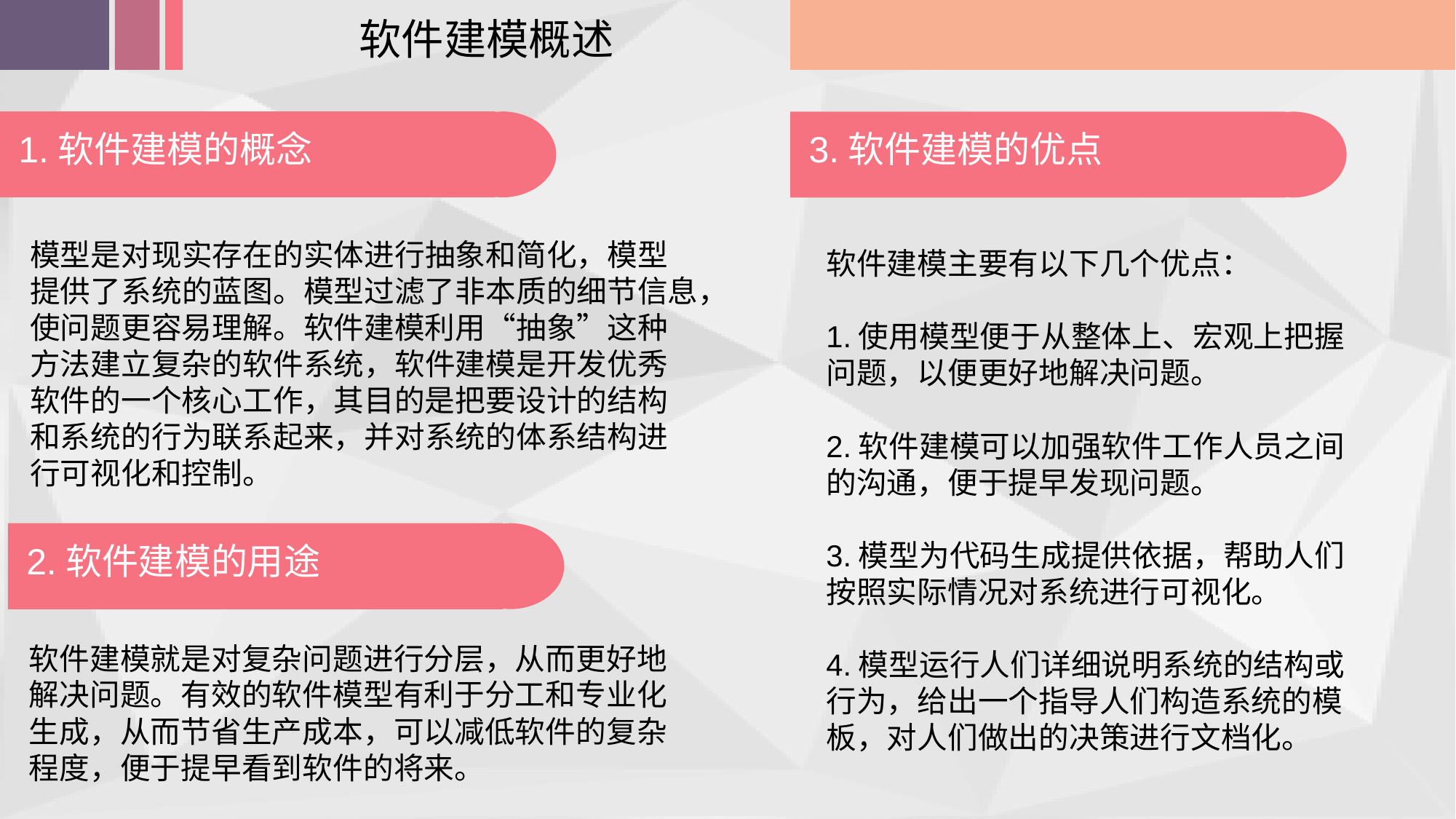

软件建模概述

1.软件建模的概念
3.软件建模的优点
模型是对现实存在的实体进行抽象和简化，模型
提供了系统的蓝图。模型过滤了非本质的细节信息，
使问题更容易理解。软件建模利用“抽象”这种
方法建立复杂的软件系统，软件建模是开发优秀
软件的一个核心工作，其目的是把要设计的结构
和系统的行为联系起来，并对系统的体系结构进
行可视化和控制。
软件建模主要有以下几个优点：

1.使用模型便于从整体上、宏观上把握
问题，以便更好地解决问题。

2.软件建模可以加强软件工作人员之间
的沟通，便于提早发现问题。

3.模型为代码生成提供依据，帮助人们
按照实际情况对系统进行可视化。

4.模型运行人们详细说明系统的结构或
行为，给出一个指导人们构造系统的模
板，对人们做出的决策进行文档化。

2.软件建模的用途
软件建模就是对复杂问题进行分层，从而更好地
解决问题。有效的软件模型有利于分工和专业化
生成，从而节省生产成本，可以减低软件的复杂
程度，便于提早看到软件的将来。